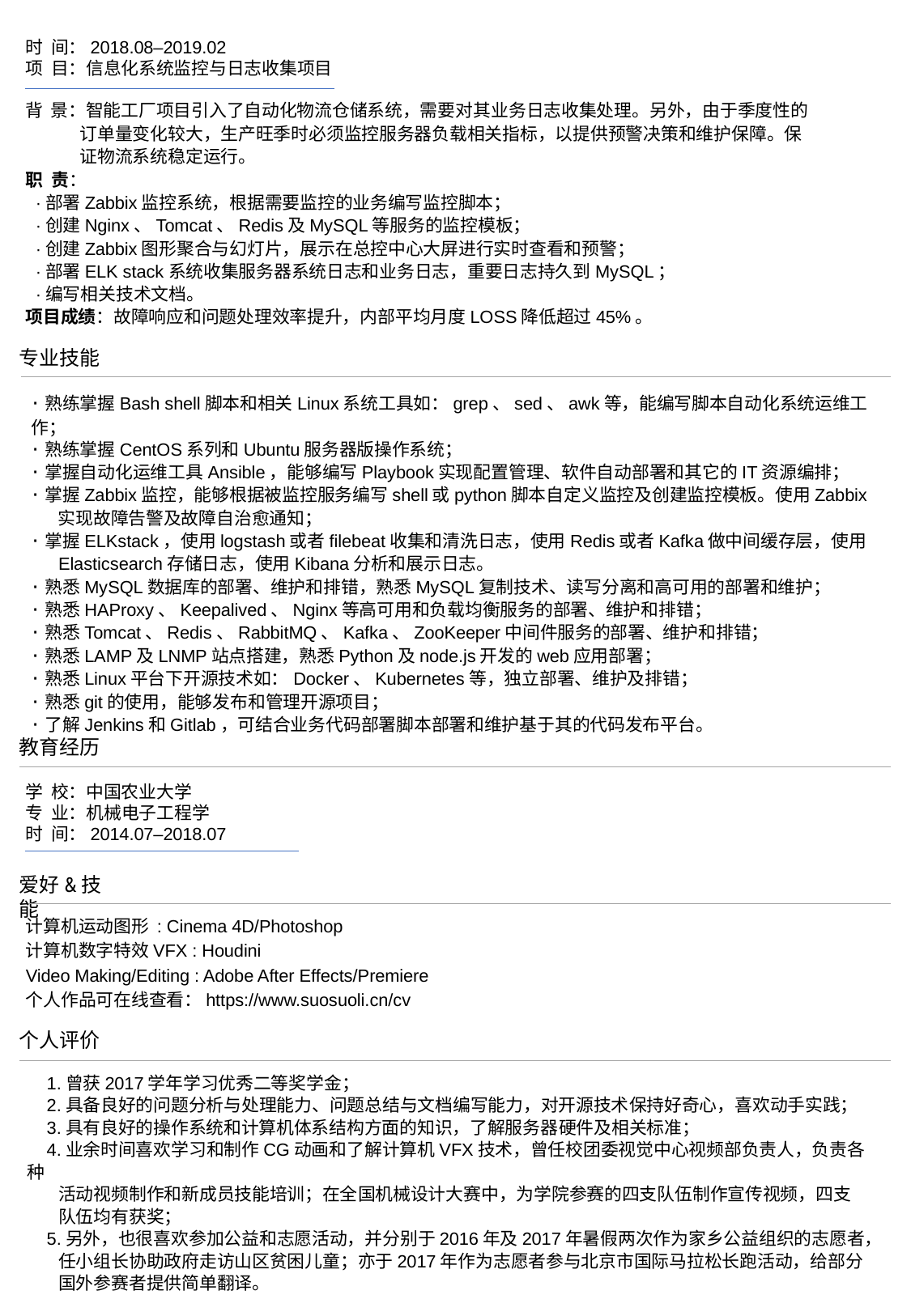

时  间：2018.08–2019.02
项  目：信息化系统监控与日志收集项目
背  景：智能工厂项目引入了自动化物流仓储系统，需要对其业务日志收集处理。另外，由于季度性的
             订单量变化较大，生产旺季时必须监控服务器负载相关指标，以提供预警决策和维护保障。保
             证物流系统稳定运行。
职  责：
  ·部署Zabbix监控系统，根据需要监控的业务编写监控脚本；
  ·创建Nginx、Tomcat、Redis及MySQL等服务的监控模板；
  ·创建Zabbix图形聚合与幻灯片，展示在总控中心大屏进行实时查看和预警；
  ·部署ELK stack系统收集服务器系统日志和业务日志，重要日志持久到MySQL；
  ·编写相关技术文档。
项目成绩：故障响应和问题处理效率提升，内部平均月度LOSS降低超过45%。
专业技能
·熟练掌握Bash shell脚本和相关Linux系统工具如：grep、sed、awk等，能编写脚本自动化系统运维工作；
·熟练掌握CentOS系列和Ubuntu服务器版操作系统；
·掌握自动化运维工具Ansible，能够编写Playbook实现配置管理、软件自动部署和其它的IT资源编排；
·掌握Zabbix监控，能够根据被监控服务编写shell或python脚本自定义监控及创建监控模板。使用Zabbix
    实现故障告警及故障自治愈通知；
·掌握ELKstack，使用logstash或者filebeat收集和清洗日志，使用Redis或者Kafka做中间缓存层，使用
    Elasticsearch存储日志，使用Kibana分析和展示日志。
·熟悉MySQL数据库的部署、维护和排错，熟悉MySQL复制技术、读写分离和高可用的部署和维护；
·熟悉HAProxy、Keepalived、Nginx等高可用和负载均衡服务的部署、维护和排错；
·熟悉Tomcat、Redis、RabbitMQ、Kafka、ZooKeeper中间件服务的部署、维护和排错；
·熟悉LAMP及LNMP站点搭建，熟悉Python及node.js开发的web应用部署；
·熟悉Linux平台下开源技术如：Docker、Kubernetes等，独立部署、维护及排错；
·熟悉git的使用，能够发布和管理开源项目；
·了解Jenkins和Gitlab，可结合业务代码部署脚本部署和维护基于其的代码发布平台。
教育经历
学  校：中国农业大学
专  业：机械电子工程学
时  间：2014.07–2018.07

爱好&技能
计算机运动图形 : Cinema 4D/Photoshop
计算机数字特效VFX : Houdini
Video Making/Editing : Adobe After Effects/Premiere
个人作品可在线查看：https://www.suosuoli.cn/cv
个人评价
    1.曾获2017学年学习优秀二等奖学金；
    2.具备良好的问题分析与处理能力、问题总结与文档编写能力，对开源技术保持好奇心，喜欢动手实践；
    3.具有良好的操作系统和计算机体系结构方面的知识，了解服务器硬件及相关标准；
    4.业余时间喜欢学习和制作CG动画和了解计算机VFX技术，曾任校团委视觉中心视频部负责人，负责各种
       活动视频制作和新成员技能培训；在全国机械设计大赛中，为学院参赛的四支队伍制作宣传视频，四支
       队伍均有获奖；
    5.另外，也很喜欢参加公益和志愿活动，并分别于2016年及2017年暑假两次作为家乡公益组织的志愿者，
       任小组长协助政府走访山区贫困儿童；亦于2017年作为志愿者参与北京市国际马拉松长跑活动，给部分
       国外参赛者提供简单翻译。